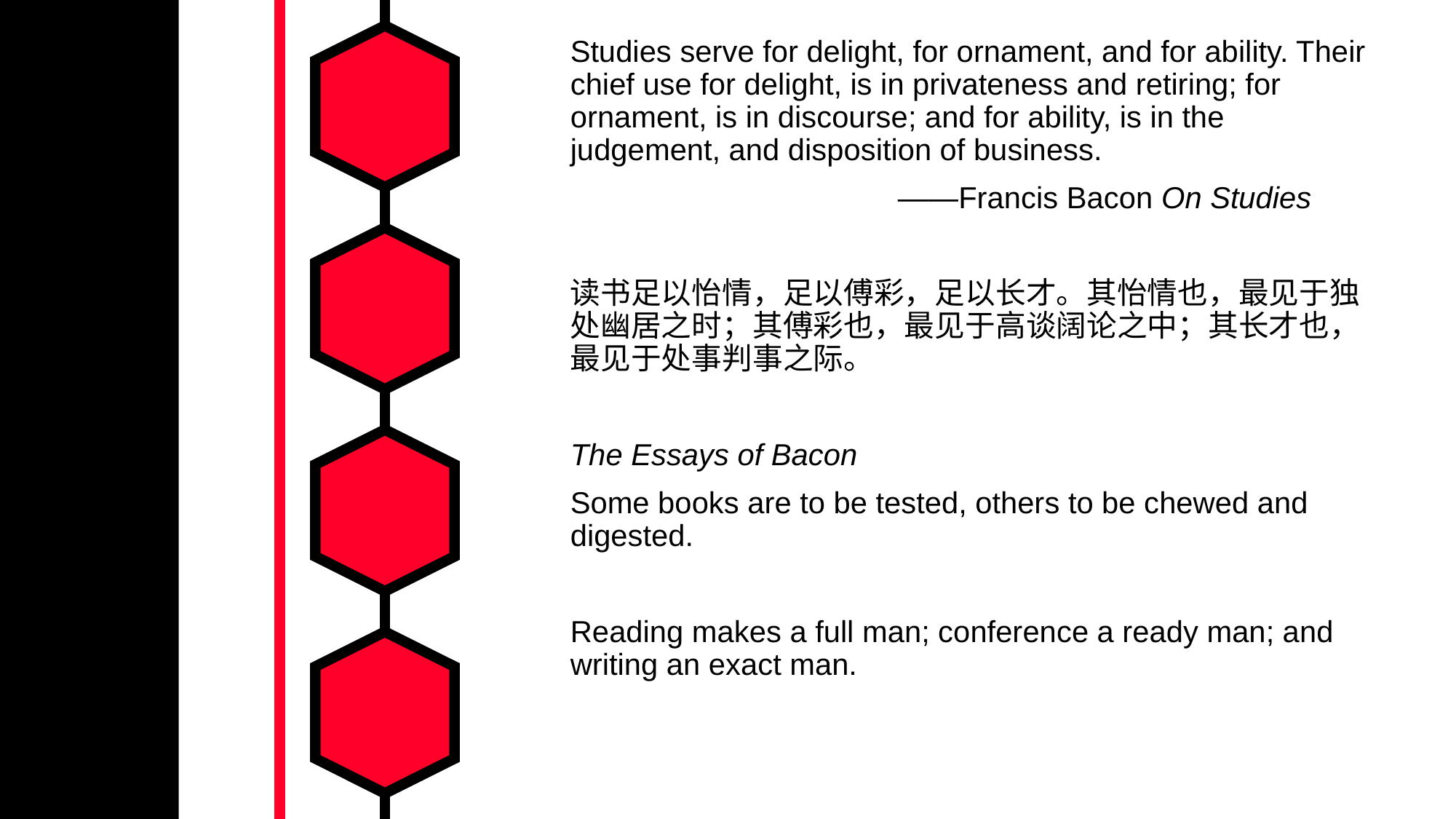

#
Studies serve for delight, for ornament, and for ability. Their chief use for delight, is in privateness and retiring; for ornament, is in discourse; and for ability, is in the judgement, and disposition of business.
			——Francis Bacon On Studies

读书足以怡情，足以傅彩，足以长才。其怡情也，最见于独处幽居之时；其傅彩也，最见于高谈阔论之中；其长才也，最见于处事判事之际。

The Essays of Bacon
Some books are to be tested, others to be chewed and digested.

Reading makes a full man; conference a ready man; and writing an exact man.